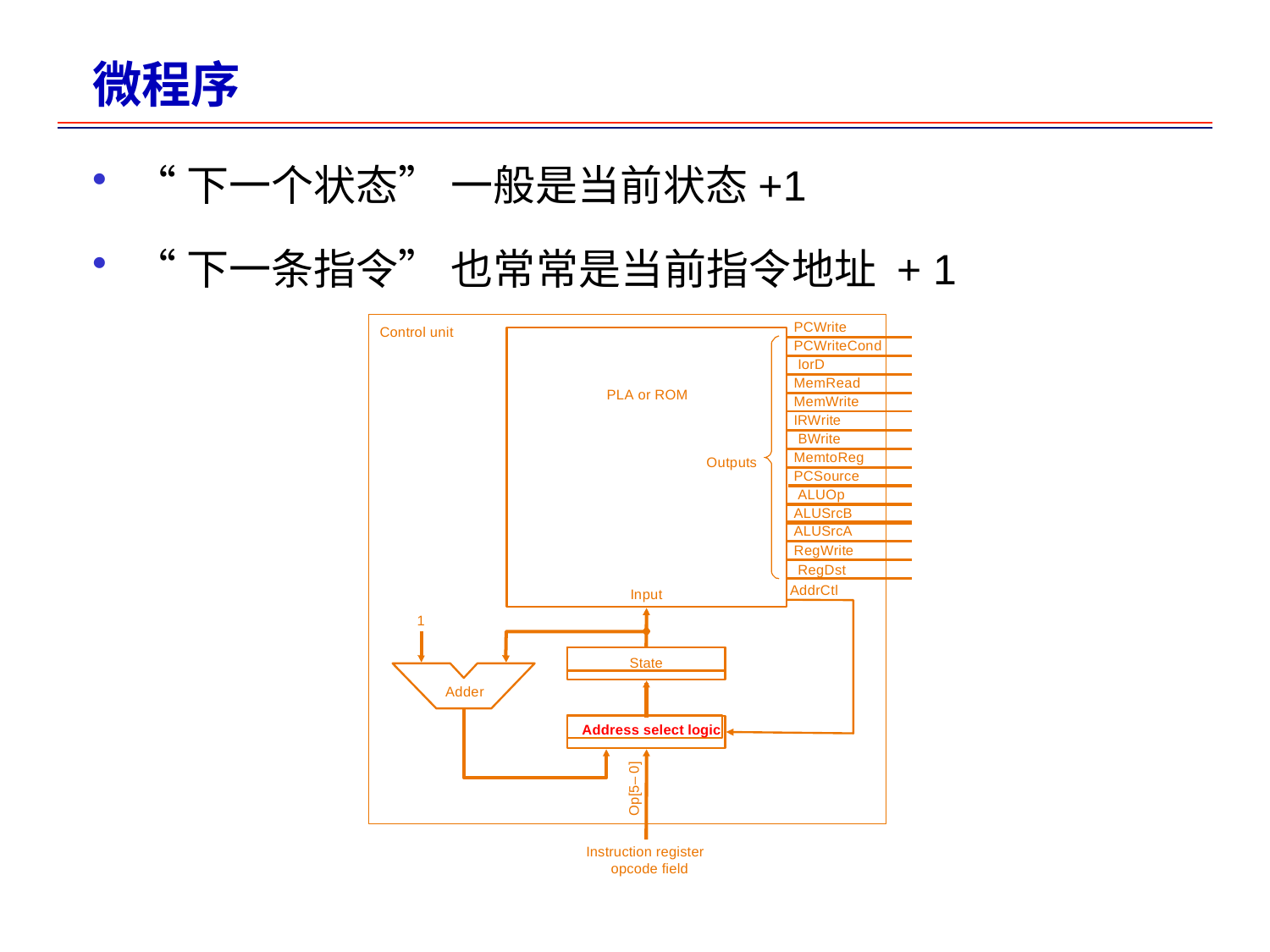

# 微程序
“下一个状态” 一般是当前状态+1
“下一条指令” 也常常是当前指令地址 + 1

PCWrite
Control unit

PCWriteCond  IorD

MemRead
PLA or ROM
MemWrite
IRWrite  BWrite
MemtoReg

Outputs
PCSource  ALUOp  ALUSrcB  ALUSrcA
RegWrite  RegDst
AddrCtl
Input

1

State

Adder
Address select logic
Op[5– 0]
Instruction register  opcode field